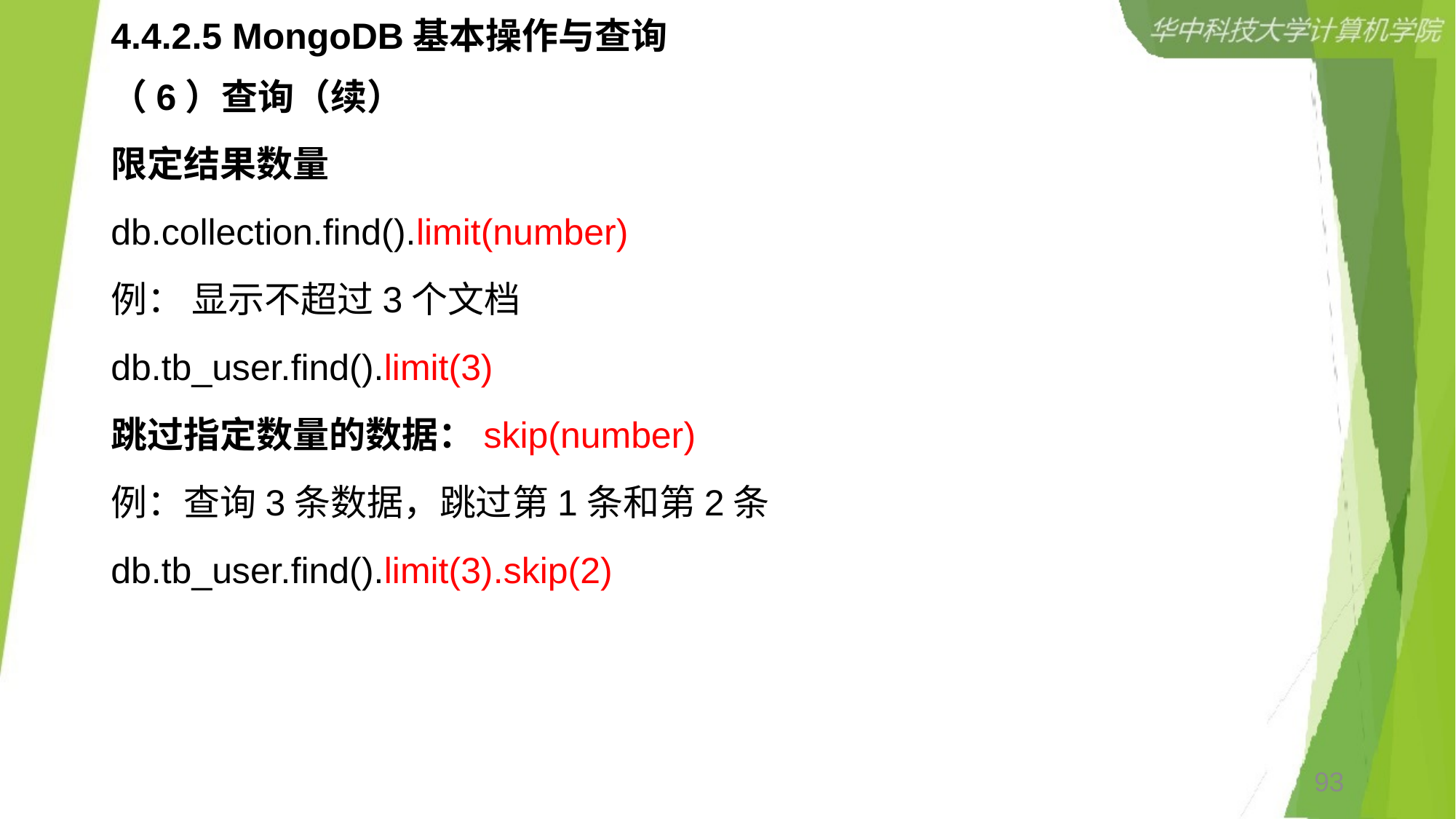

# 4.4.2.5 MongoDB基本操作与查询
（6）查询（续）
限定结果数量
db.collection.find().limit(number)
例： 显示不超过3个文档
db.tb_user.find().limit(3)
跳过指定数量的数据：skip(number)
例：查询3条数据，跳过第1条和第2条
db.tb_user.find().limit(3).skip(2)
93